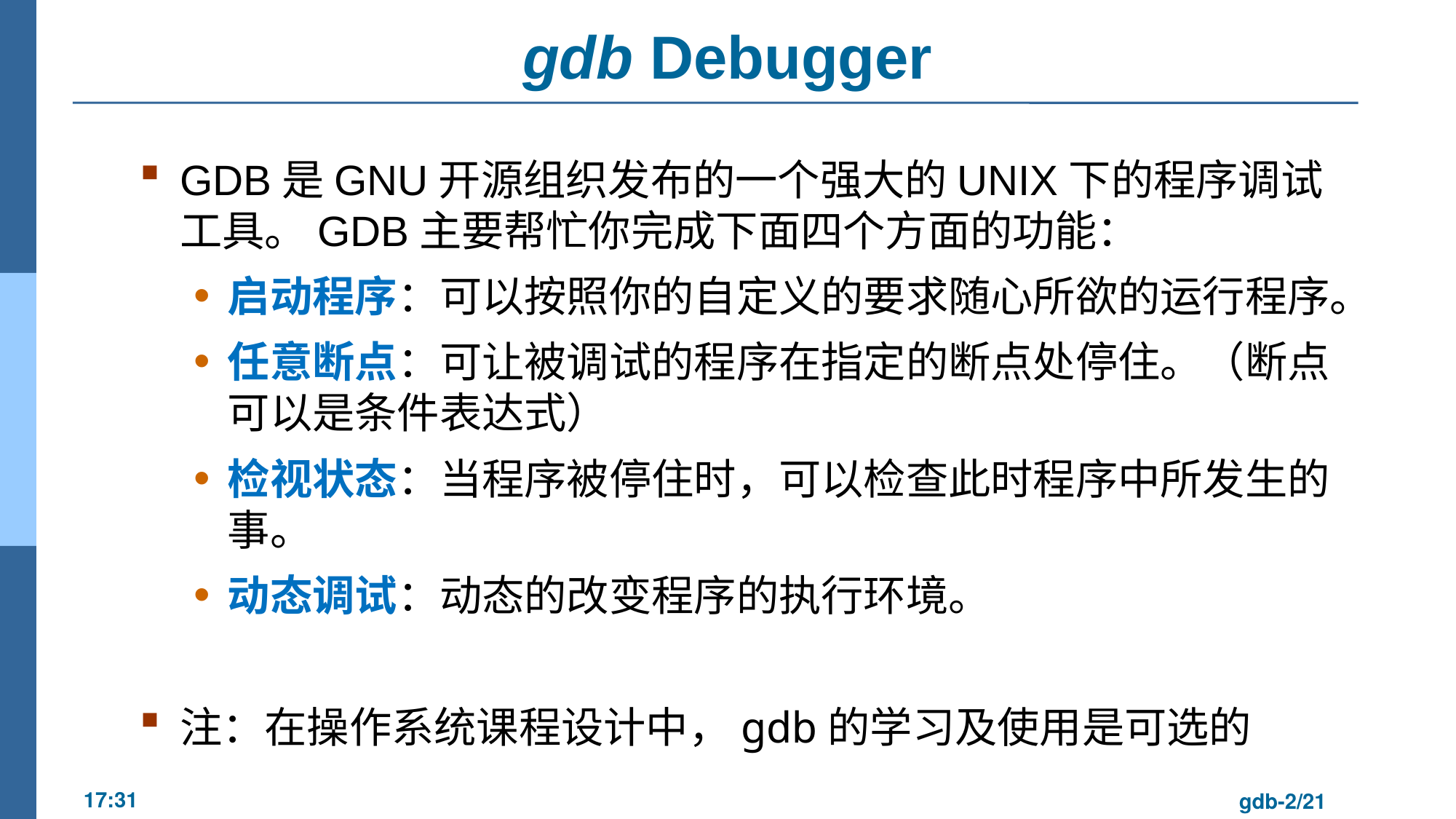

# gdb Debugger
GDB是GNU开源组织发布的一个强大的UNIX下的程序调试工具。GDB主要帮忙你完成下面四个方面的功能：
启动程序：可以按照你的自定义的要求随心所欲的运行程序。
任意断点：可让被调试的程序在指定的断点处停住。（断点可以是条件表达式）
检视状态：当程序被停住时，可以检查此时程序中所发生的事。
动态调试：动态的改变程序的执行环境。

注：在操作系统课程设计中，gdb的学习及使用是可选的